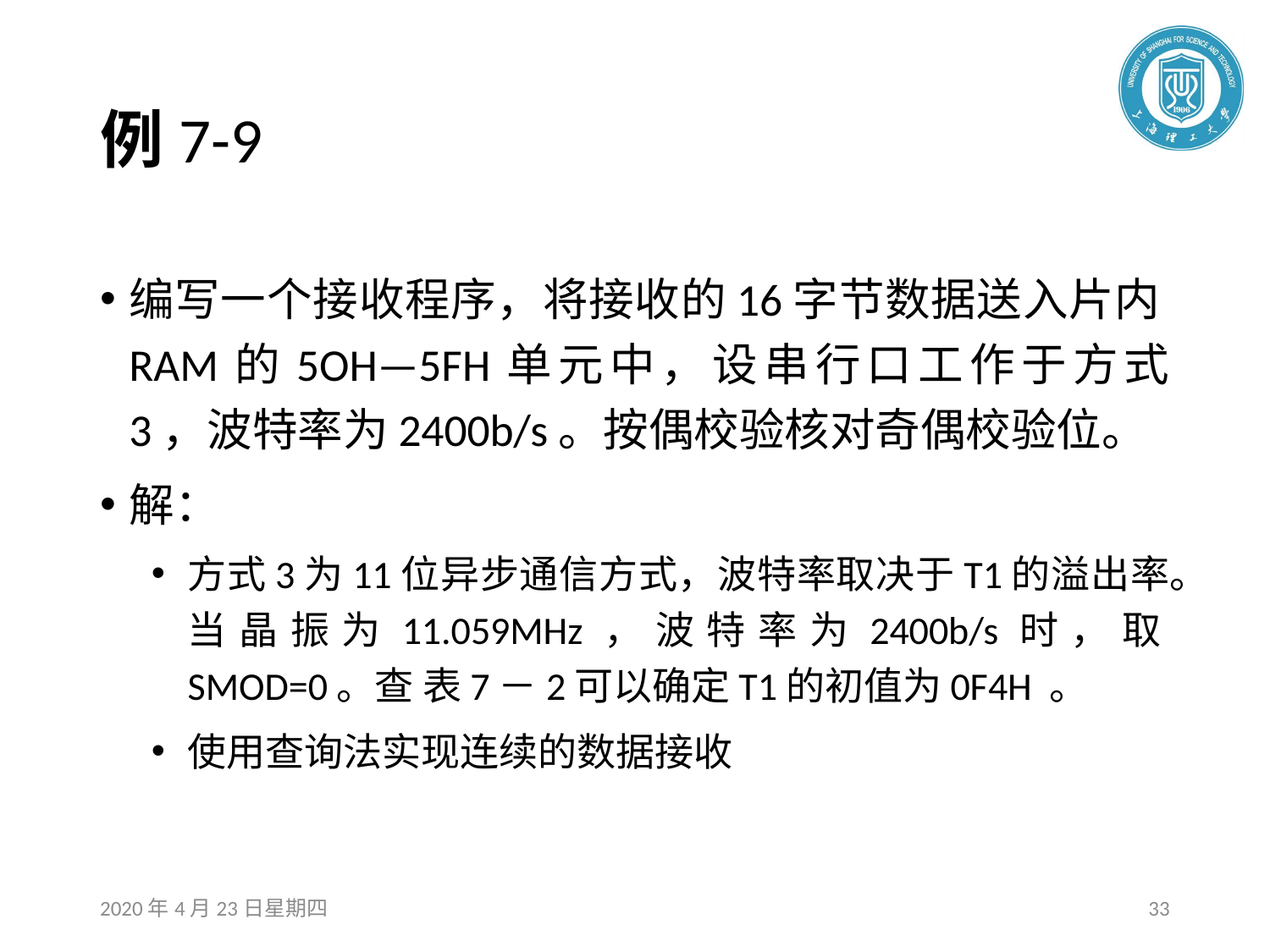

# 例7-9
编写一个接收程序，将接收的16字节数据送入片内RAM的5OH—5FH单元中，设串行口工作于方式 3，波特率为2400b/s。按偶校验核对奇偶校验位。
解：
方式3为11位异步通信方式，波特率取决于T1的溢出率。当晶振为11.059MHz，波特率为2400b/s时，取SMOD=0。查 表7－2可以确定T1的初值为0F4H 。
使用查询法实现连续的数据接收
2020年4月23日星期四
33